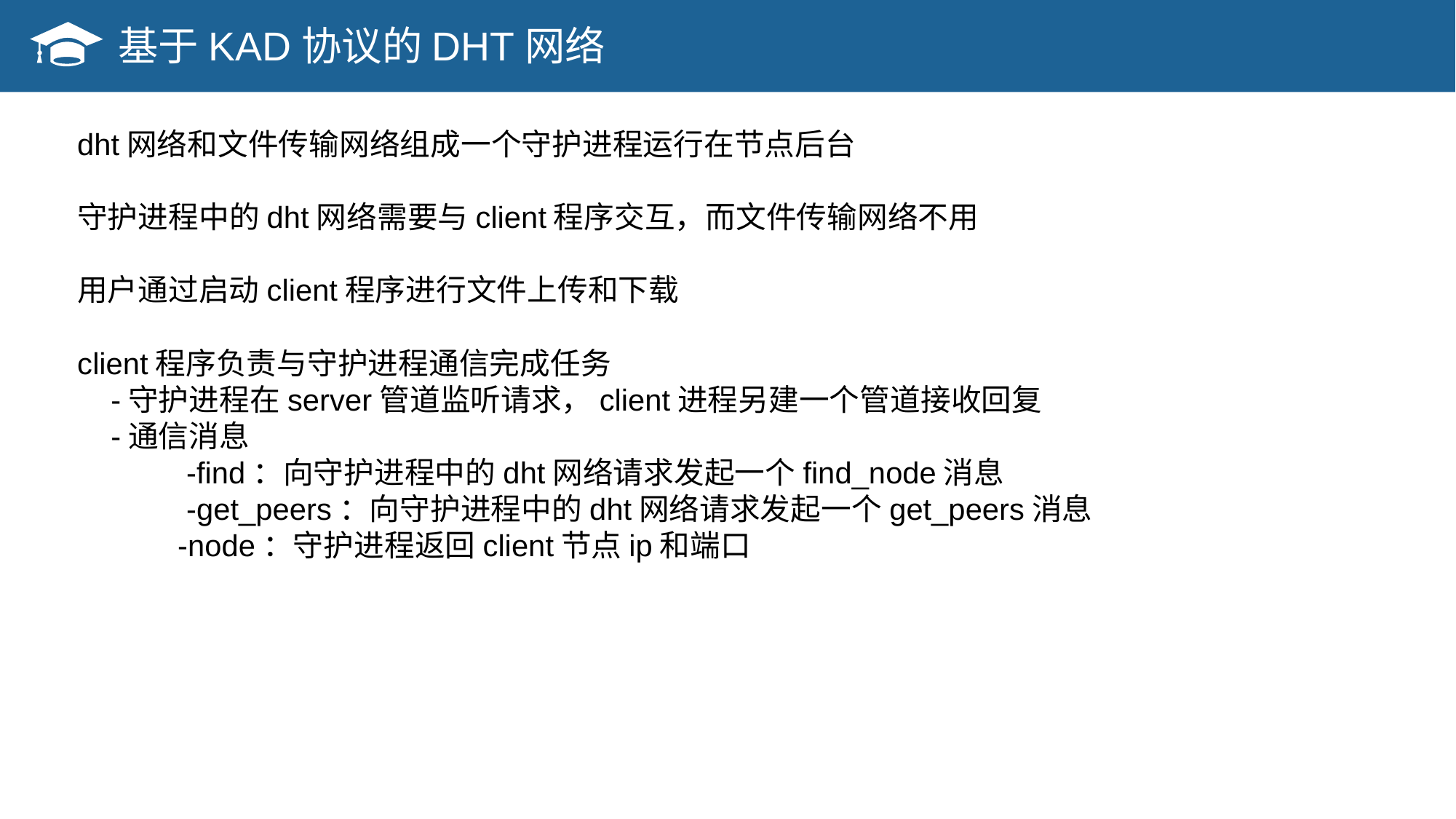

基于KAD协议的DHT网络

dht网络和文件传输网络组成一个守护进程运行在节点后台

守护进程中的dht网络需要与client程序交互，而文件传输网络不用

用户通过启动client程序进行文件上传和下载

client程序负责与守护进程通信完成任务
    -守护进程在server管道监听请求，client进程另建一个管道接收回复
    -通信消息
	-find：向守护进程中的dht网络请求发起一个find_node消息
	-get_peers：向守护进程中的dht网络请求发起一个get_peers消息
            -node：守护进程返回client节点ip和端口